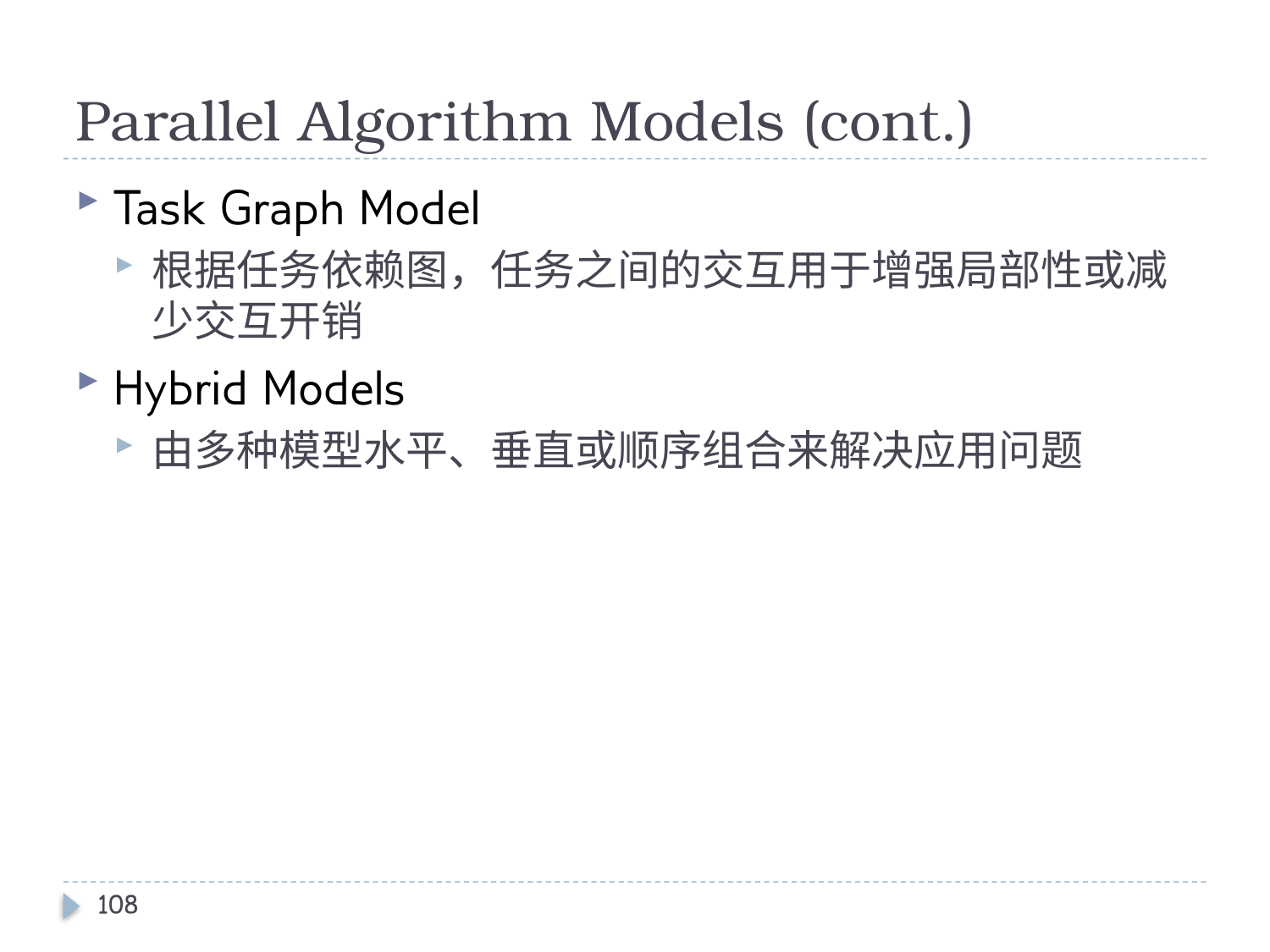

# Parallel Algorithm Models (cont.)
Task Graph Model
根据任务依赖图，任务之间的交互用于增强局部性或减少交互开销
Hybrid Models
由多种模型水平、垂直或顺序组合来解决应用问题
108